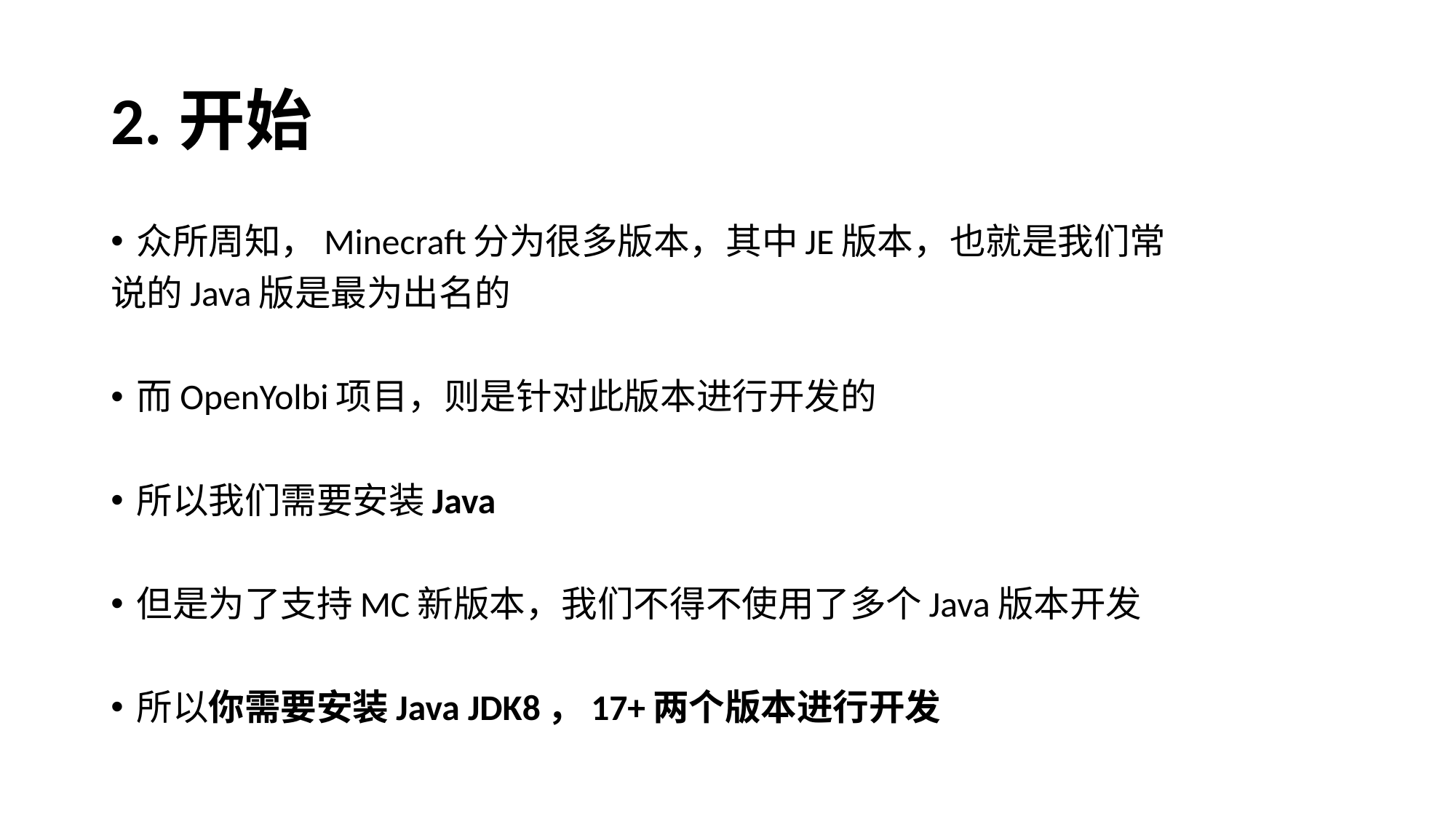

# 2.开始
众所周知，Minecraft分为很多版本，其中JE版本，也就是我们常
说的Java版是最为出名的

而OpenYolbi项目，则是针对此版本进行开发的

所以我们需要安装Java

但是为了支持MC新版本，我们不得不使用了多个Java版本开发

所以你需要安装Java JDK8，17+两个版本进行开发